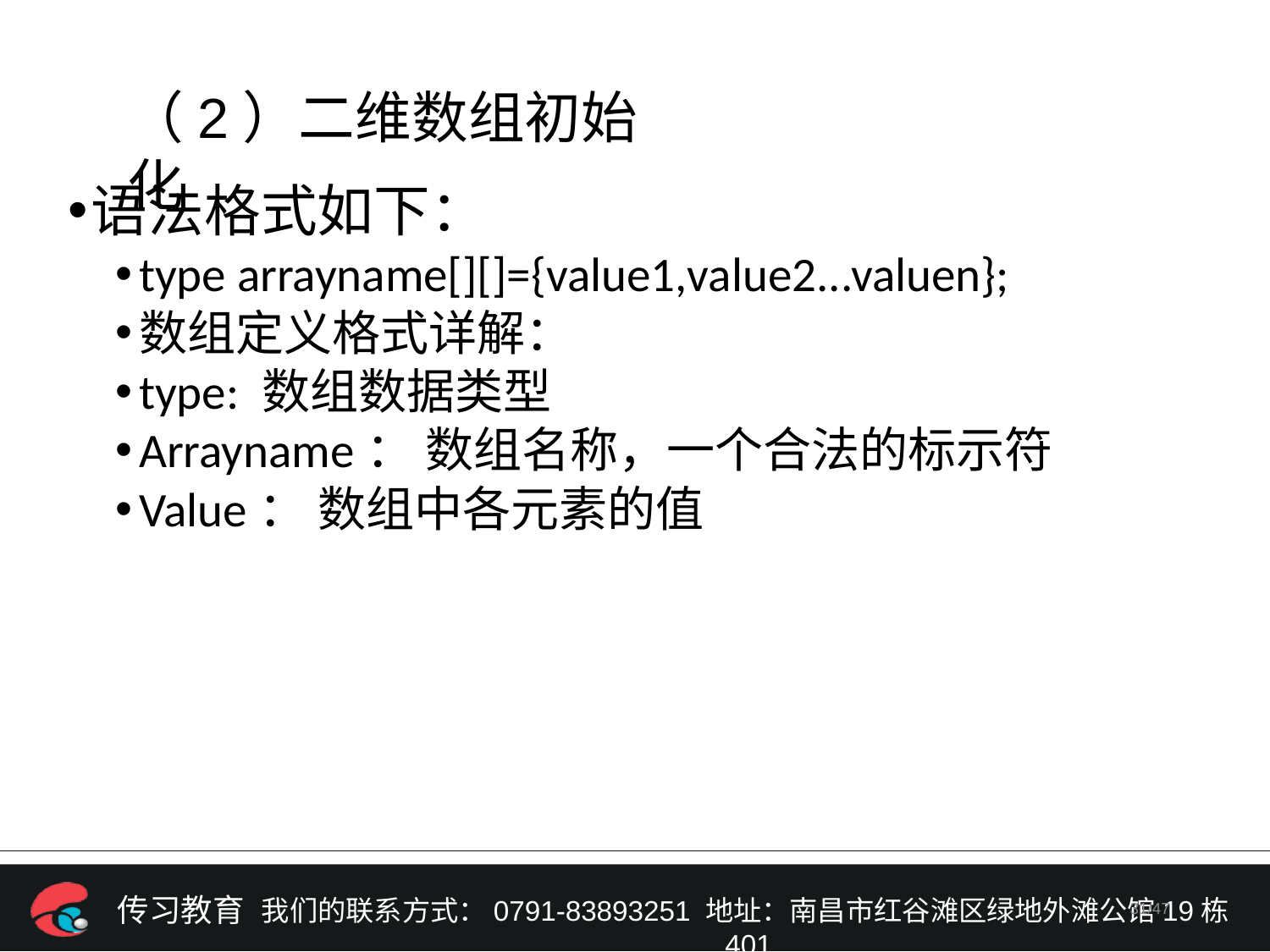

（2）二维数组初始化

语法格式如下：
type arrayname[][]={value1,value2...valuen};
数组定义格式详解：
type: 数组数据类型
Arrayname： 数组名称，一个合法的标示符
Value： 数组中各元素的值
31/47